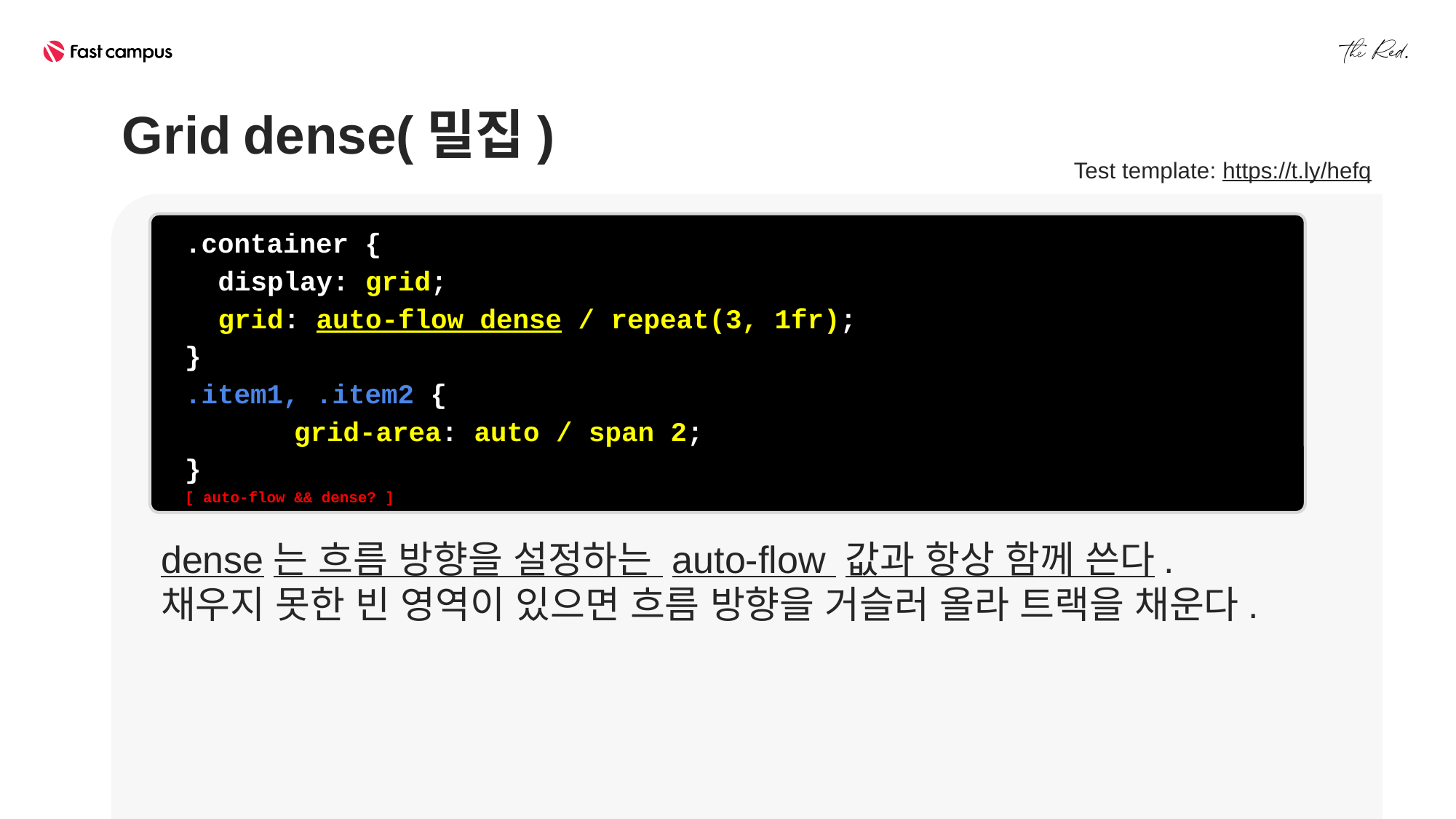

Grid dense(밀집)
Test template: https://t.ly/hefq
.container {
display: grid;
grid: auto-flow dense / repeat(3, 1fr);
}
.item1, .item2 {
	grid-area: auto / span 2;
}
[ auto-flow && dense? ]
dense는 흐름 방향을 설정하는 auto-flow 값과 항상 함께 쓴다.
채우지 못한 빈 영역이 있으면 흐름 방향을 거슬러 올라 트랙을 채운다.